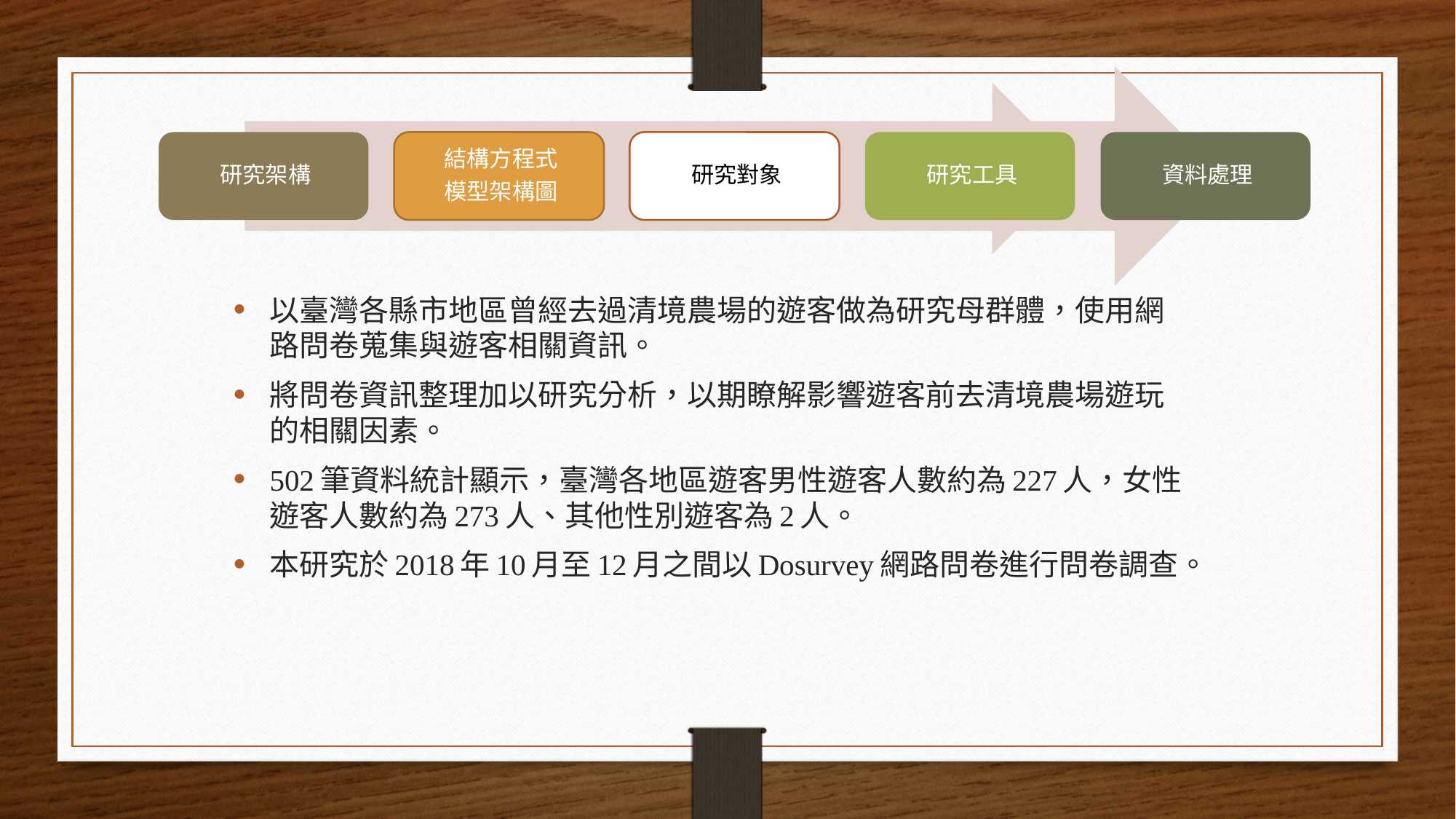

研究架構
結構方程式
模型架構圖
研究對象
研究工具
資料處理
研究架構
研究對象
研究工具
資料處理
以臺灣各縣市地區曾經去過清境農場的遊客做為研究母群體，使用網路問卷蒐集與遊客相關資訊。
將問卷資訊整理加以研究分析，以期瞭解影響遊客前去清境農場遊玩的相關因素。
502筆資料統計顯示，臺灣各地區遊客男性遊客人數約為227人，女性遊客人數約為273人、其他性別遊客為2人。
本研究於2018年10月至12月之間以Dosurvey網路問卷進行問卷調查。